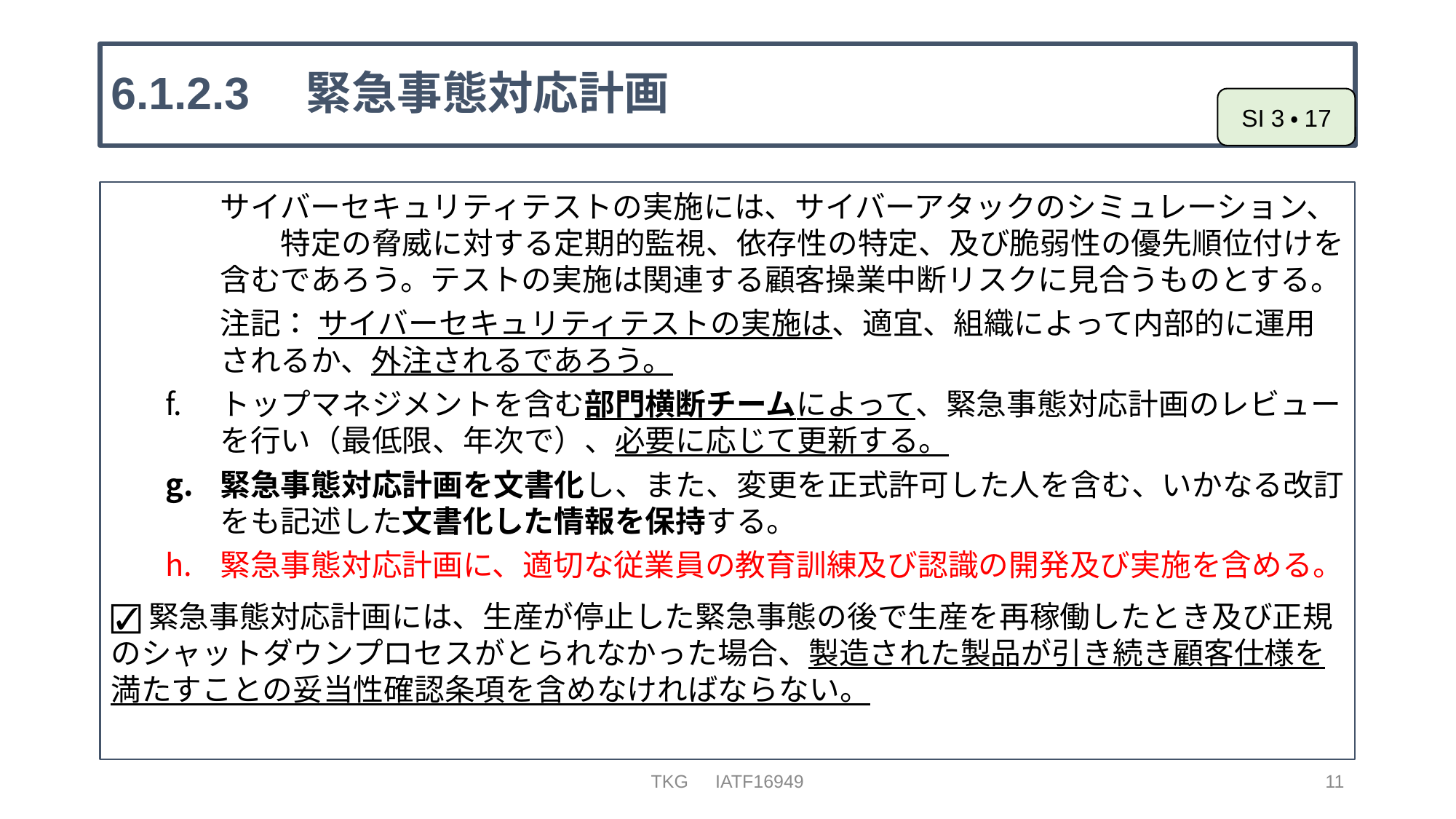

# 6.1.2.3　緊急事態対応計画
SI 3・17
サイバーセキュリティテストの実施には、サイバーアタックのシミュレーション、　　特定の脅威に対する定期的監視、依存性の特定、及び脆弱性の優先順位付けを含むであろう。テストの実施は関連する顧客操業中断リスクに見合うものとする。
注記： サイバーセキュリティテストの実施は、適宜、組織によって内部的に運用されるか、外注されるであろう。
トップマネジメントを含む部門横断チームによって、緊急事態対応計画のレビューを行い（最低限、年次で）、必要に応じて更新する。
緊急事態対応計画を文書化し、また、変更を正式許可した人を含む、いかなる改訂をも記述した文書化した情報を保持する。
緊急事態対応計画に、適切な従業員の教育訓練及び認識の開発及び実施を含める。
☑緊急事態対応計画には、生産が停止した緊急事態の後で生産を再稼働したとき及び正規のシャットダウンプロセスがとられなかった場合、製造された製品が引き続き顧客仕様を満たすことの妥当性確認条項を含めなければならない。

TKG　IATF16949
11